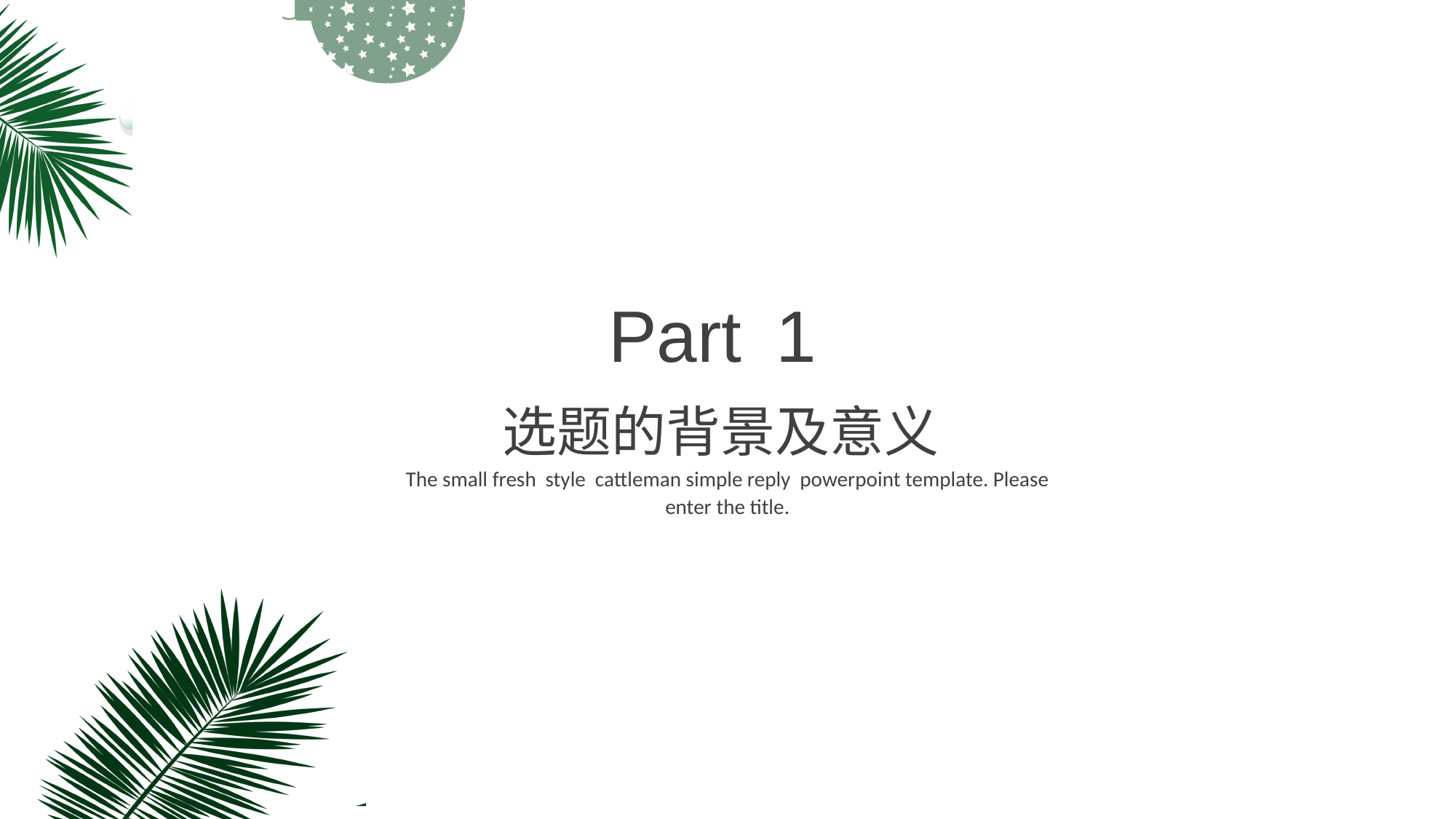

Part
1
选题的背景及意义
The small fresh  style  cattleman simple reply  powerpoint template. Please enter the title.